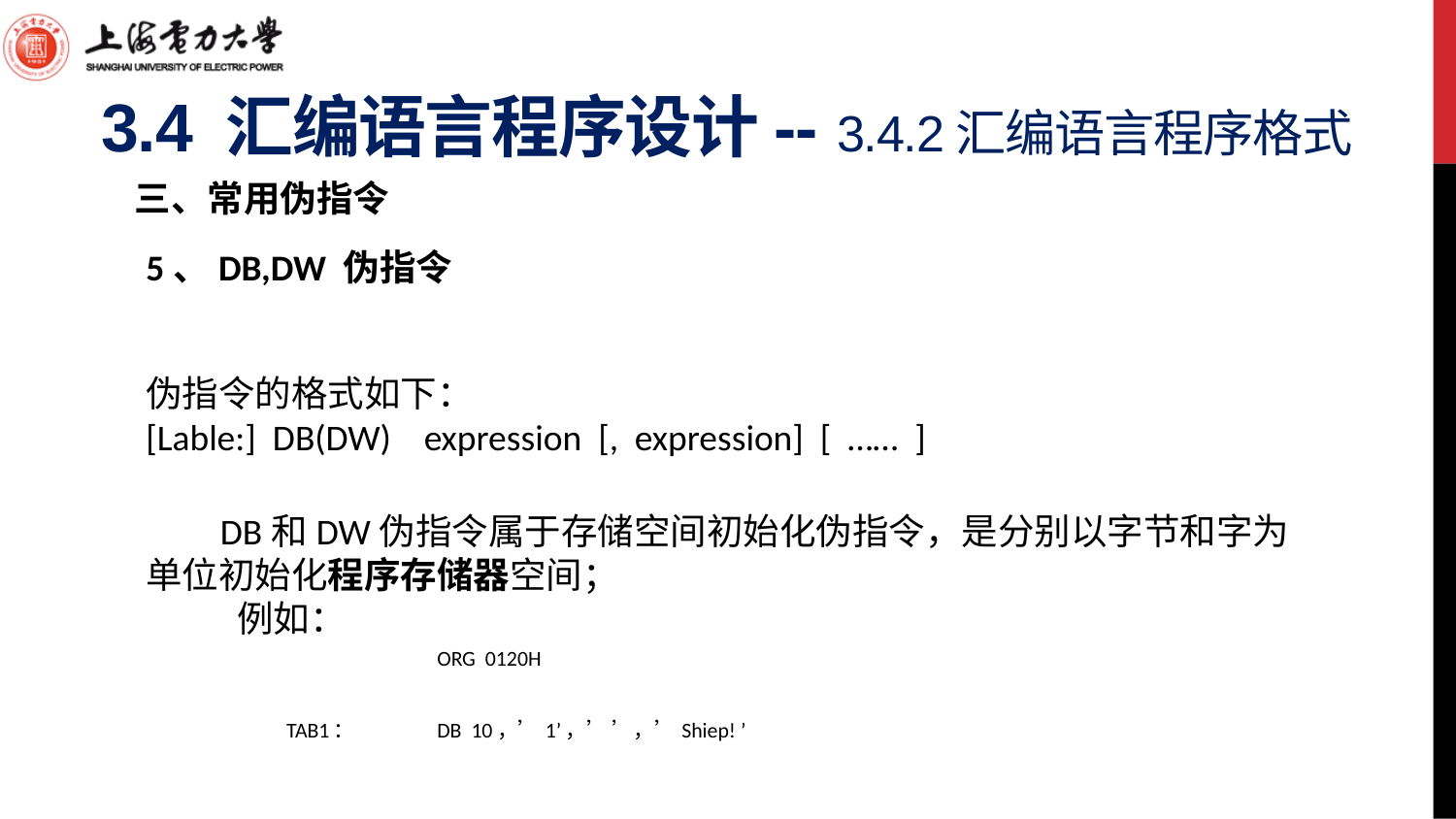

# 3.4 汇编语言程序设计-- 3.4.2汇编语言程序格式
三、常用伪指令

5、DB,DW 伪指令

伪指令的格式如下：
[Lable:]  DB(DW)    expression  [,  expression]  [  ……  ]

         DB和DW伪指令属于存储空间初始化伪指令，是分别以字节和字为单位初始化程序存储器空间；
          例如：
|  |  | ORG 0120H |
| --- | --- | --- |
|  | TAB1： | DB 10，’1’，’ ’，’Shiep! ’ |